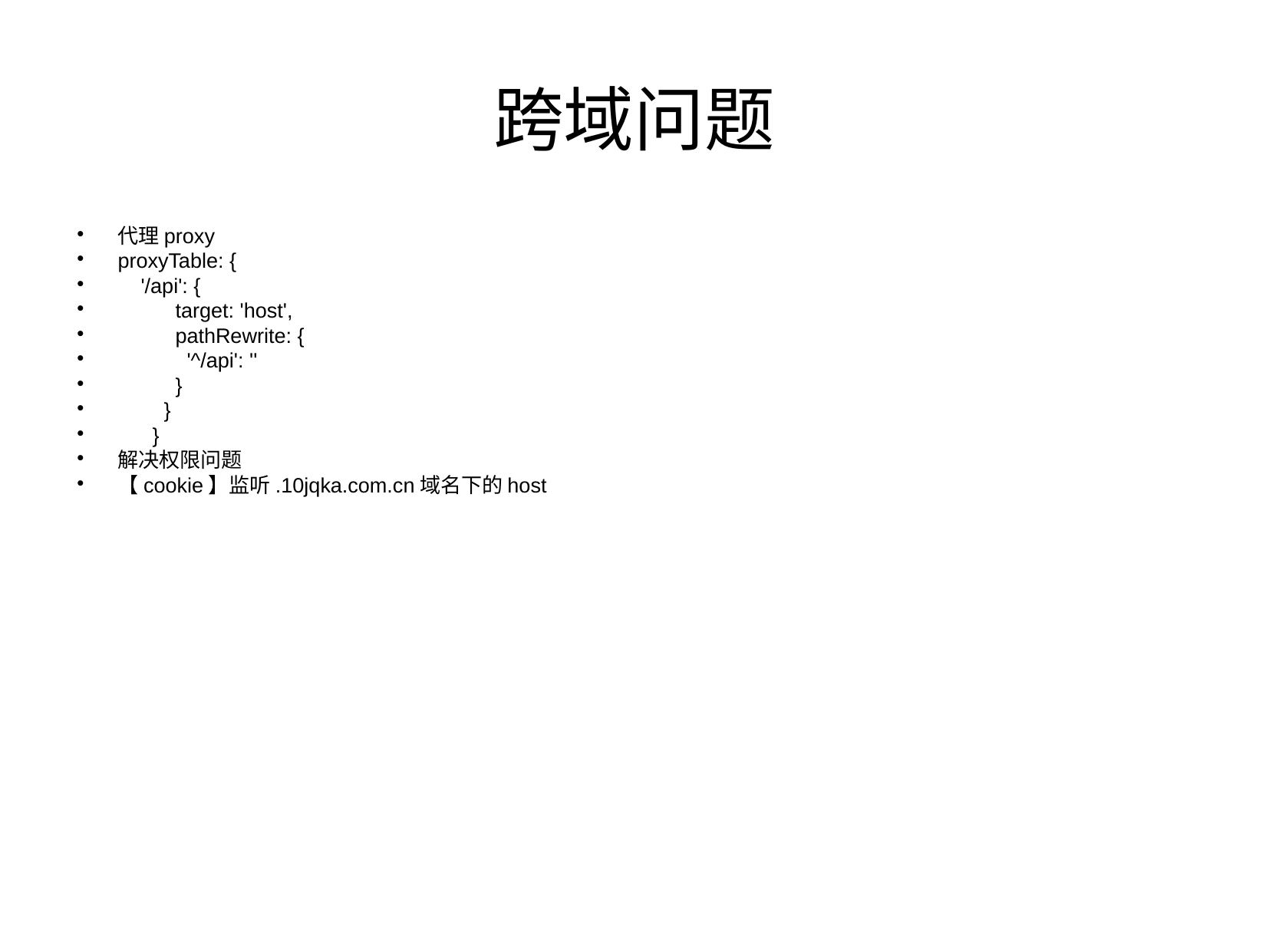

跨域问题
代理proxy
proxyTable: {
    '/api': {
          target: 'host',
          pathRewrite: {
            '^/api': ''
          }
        }
      }
解决权限问题
【cookie】监听.10jqka.com.cn域名下的host